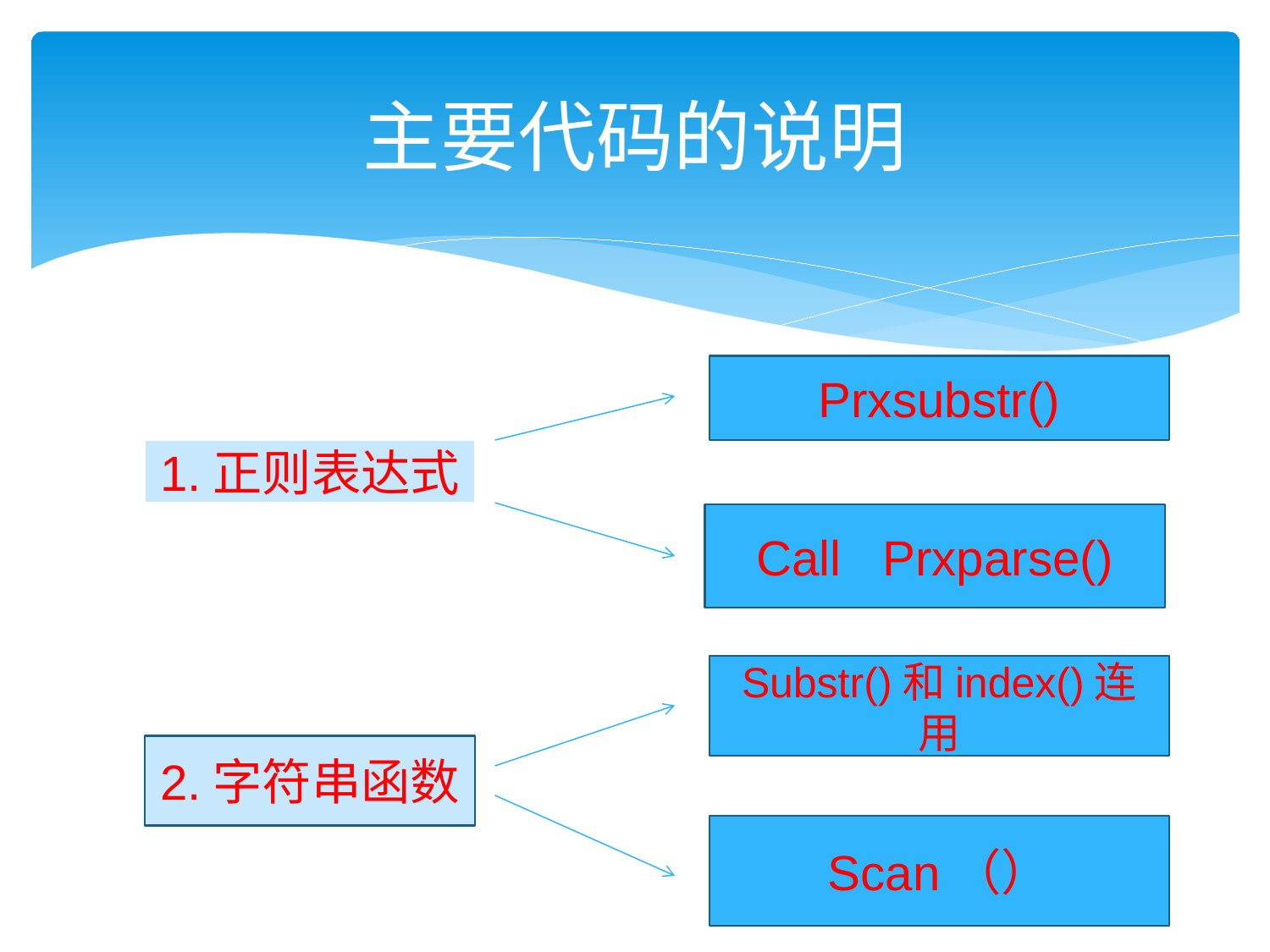

# 主要代码的说明
Prxsubstr()
1.正则表达式
Call   Prxparse()
Substr()和index()连用
2.字符串函数
Scan（）